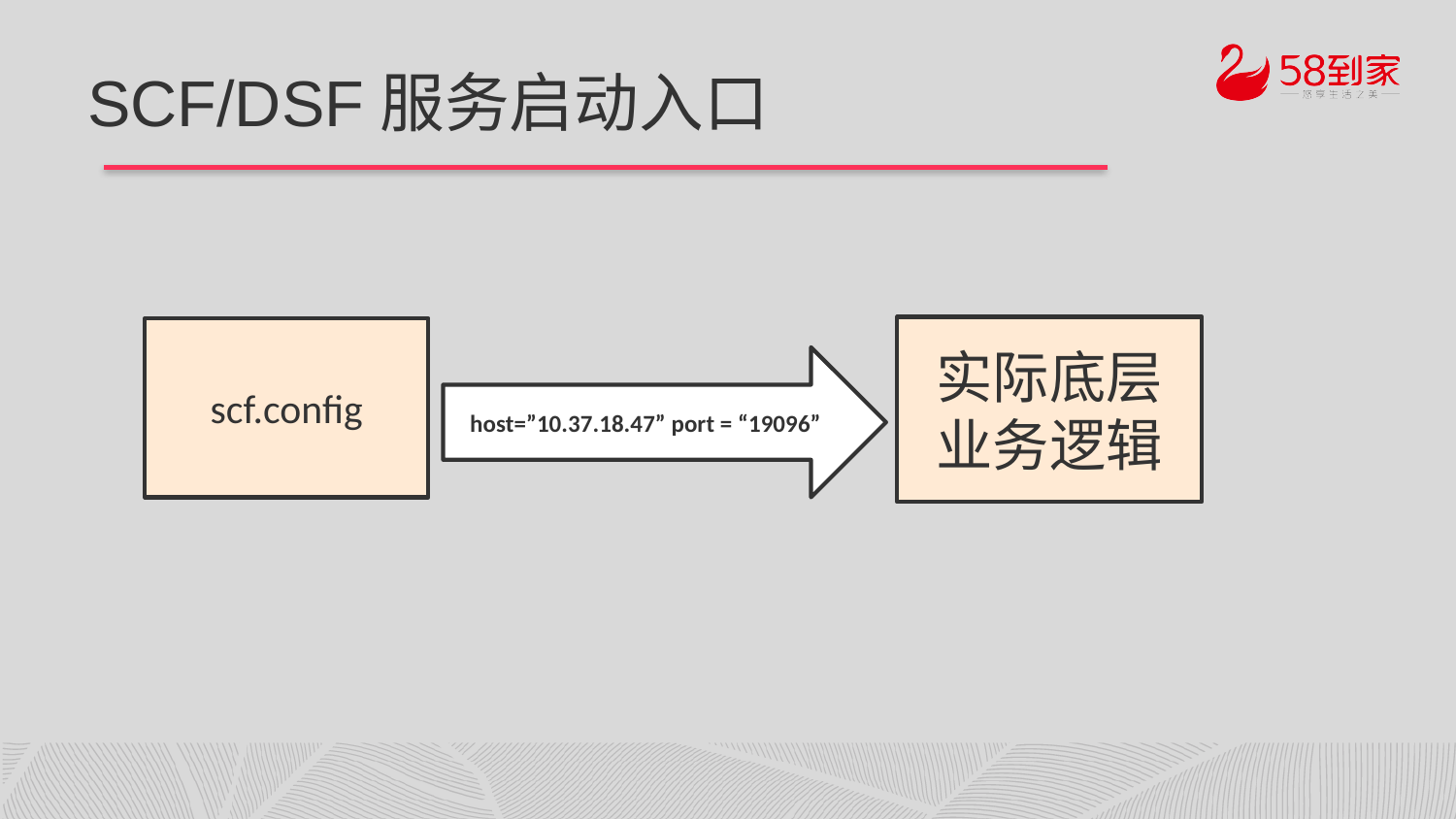

# SCF/DSF服务启动入口
实际底层业务逻辑
scf.config
host=”10.37.18.47” port = “19096”